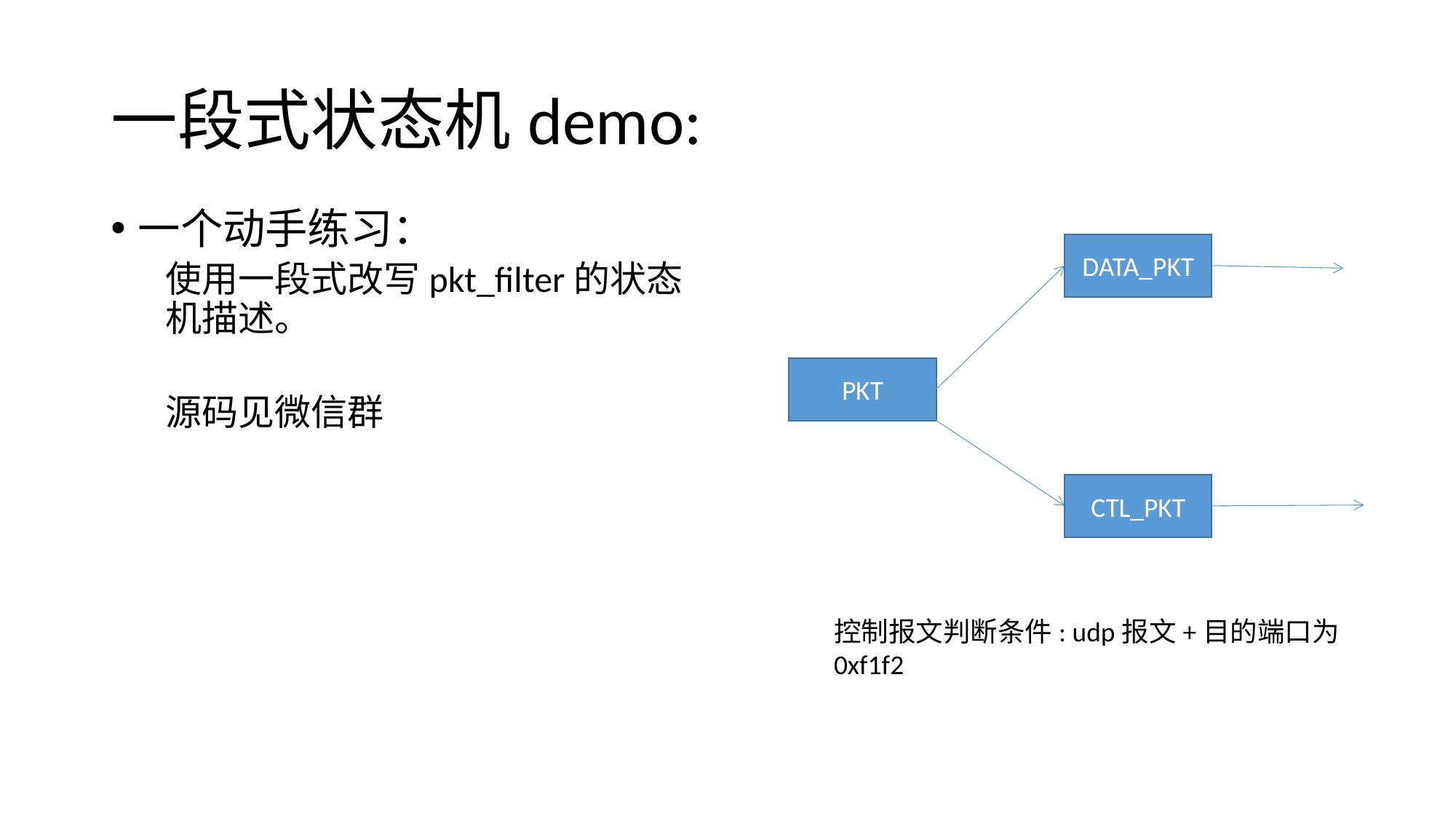

# 一段式状态机demo:
一个动手练习：
使用一段式改写pkt_filter的状态机描述。

源码见微信群
DATA_PKT
PKT
CTL_PKT
控制报文判断条件: udp报文+目的端口为0xf1f2